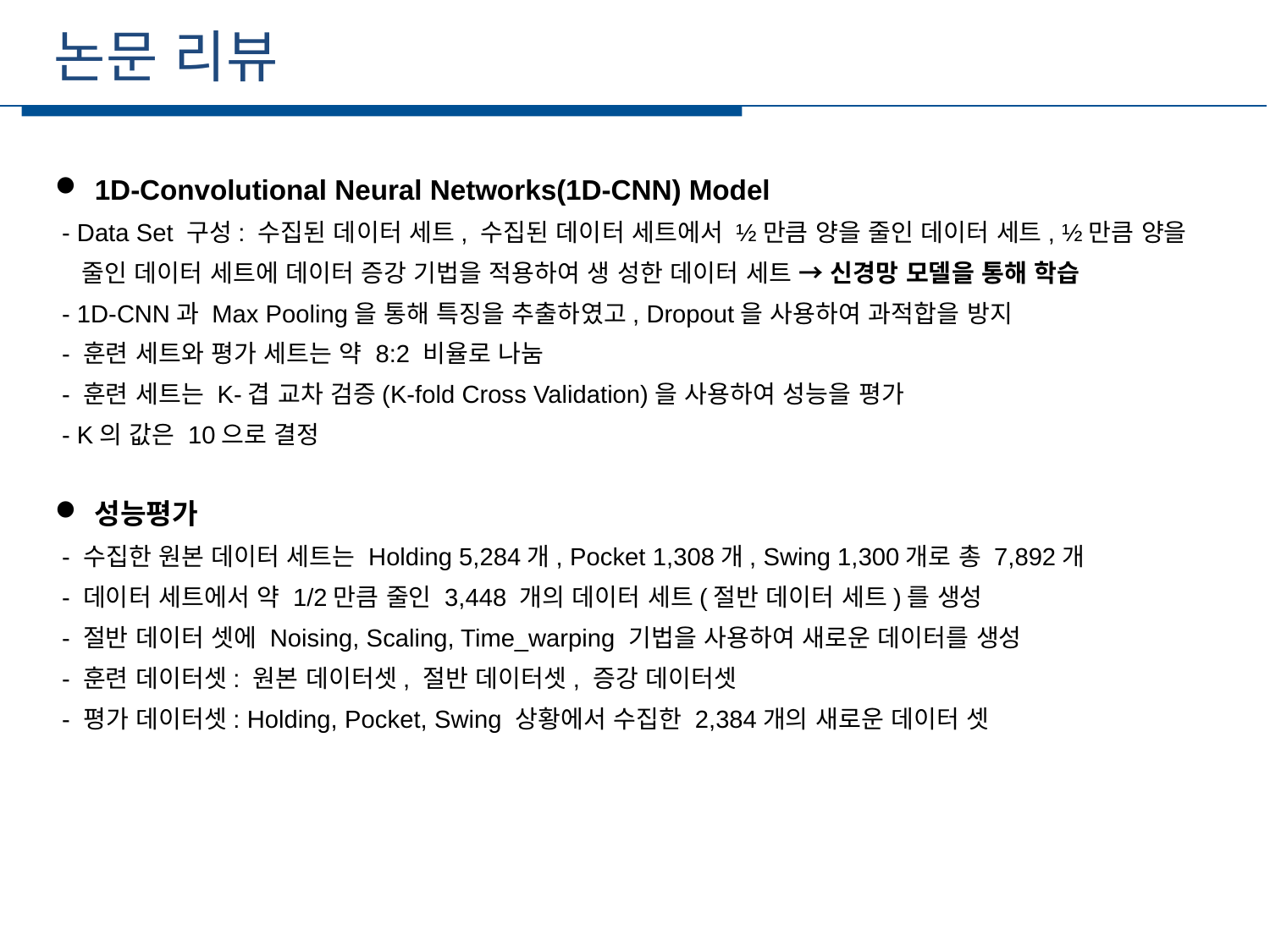

논문 리뷰

1D-Convolutional Neural Networks(1D-CNN) Model
 - Data Set 구성: 수집된 데이터 세트, 수집된 데이터 세트에서 ½만큼 양을 줄인 데이터 세트, ½만큼 양을
   줄인 데이터 세트에 데이터 증강 기법을 적용하여 생 성한 데이터 세트 → 신경망 모델을 통해 학습
 - 1D-CNN과 Max Pooling을 통해 특징을 추출하였고, Dropout을 사용하여 과적합을 방지
 - 훈련 세트와 평가 세트는 약 8:2 비율로 나눔
 - 훈련 세트는 K-겹 교차 검증(K-fold Cross Validation)을 사용하여 성능을 평가
 - K의 값은 10으로 결정

성능평가
 - 수집한 원본 데이터 세트는 Holding 5,284개, Pocket 1,308개, Swing 1,300개로 총 7,892개
 - 데이터 세트에서 약 1/2만큼 줄인 3,448 개의 데이터 세트(절반 데이터 세트)를 생성
 - 절반 데이터 셋에 Noising, Scaling, Time_warping 기법을 사용하여 새로운 데이터를 생성
 - 훈련 데이터셋: 원본 데이터셋, 절반 데이터셋, 증강 데이터셋
 - 평가 데이터셋: Holding, Pocket, Swing 상황에서 수집한 2,384개의 새로운 데이터 셋